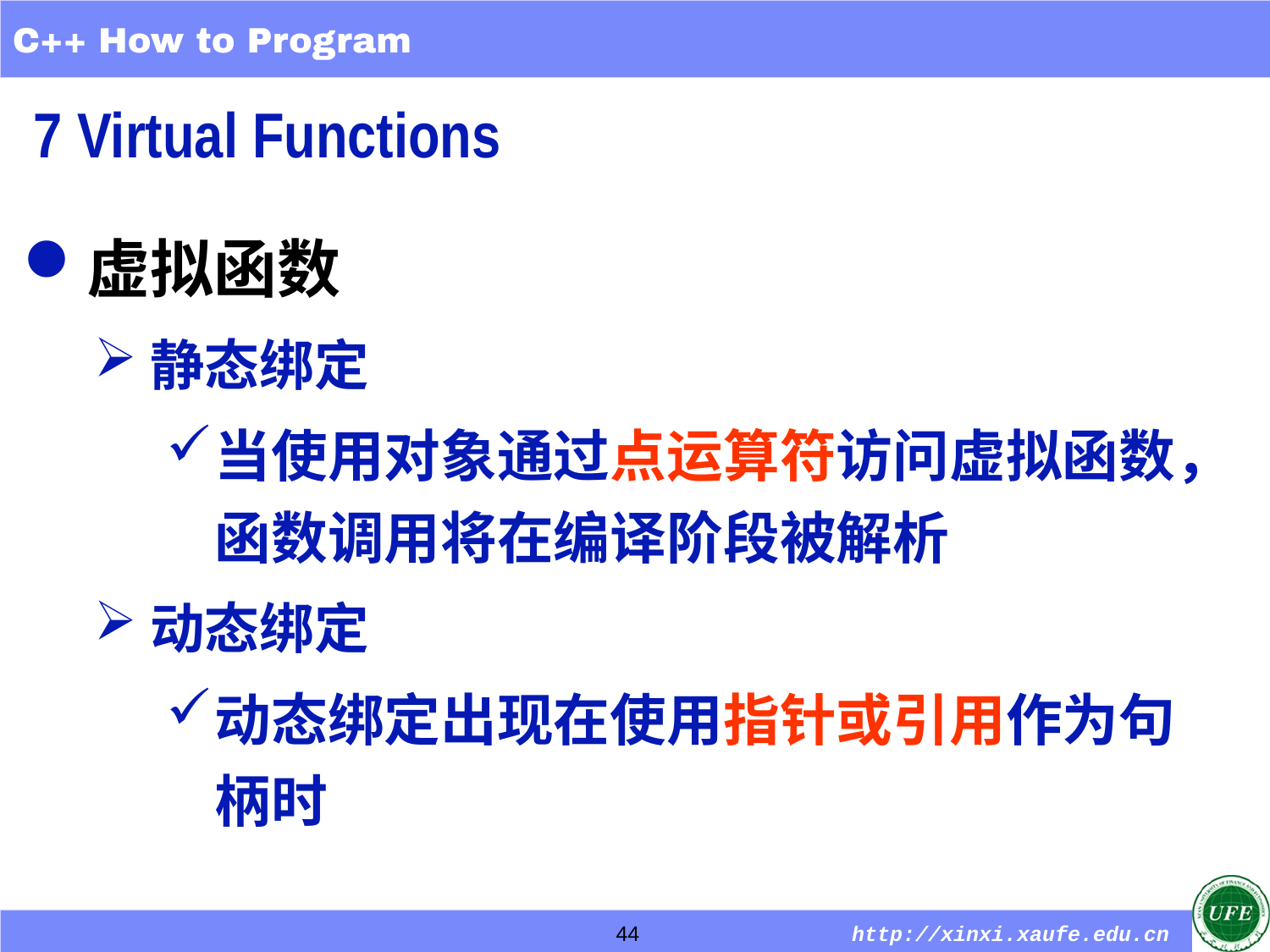

7 Virtual Functions
虚拟函数
静态绑定
当使用对象通过点运算符访问虚拟函数，函数调用将在编译阶段被解析
动态绑定
动态绑定出现在使用指针或引用作为句柄时
44